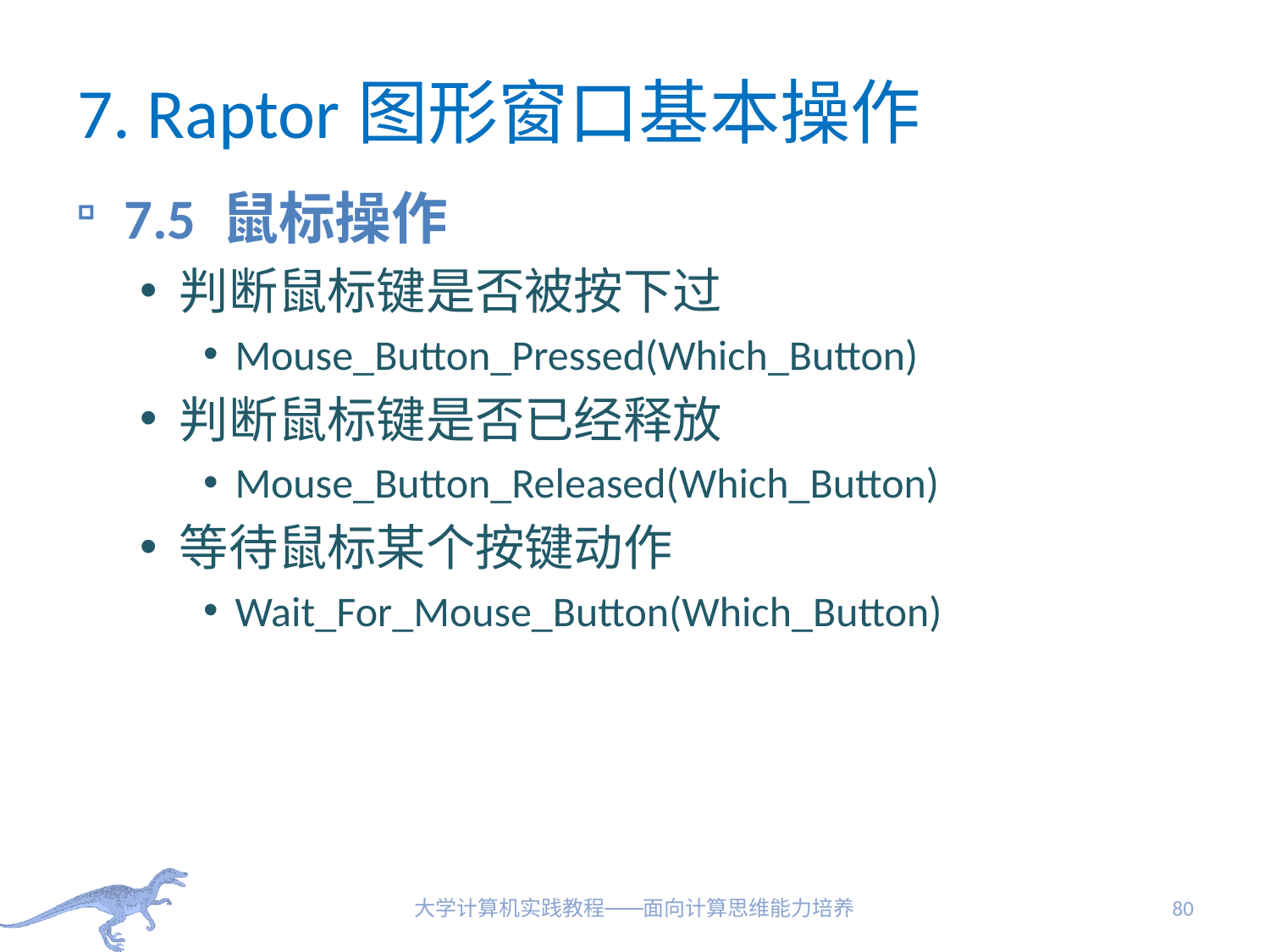

# 7. Raptor图形窗口基本操作
7.5 鼠标操作
判断鼠标键是否被按下过
Mouse_Button_Pressed(Which_Button)
判断鼠标键是否已经释放
Mouse_Button_Released(Which_Button)
等待鼠标某个按键动作
Wait_For_Mouse_Button(Which_Button)
大学计算机实践教程——面向计算思维能力培养
80